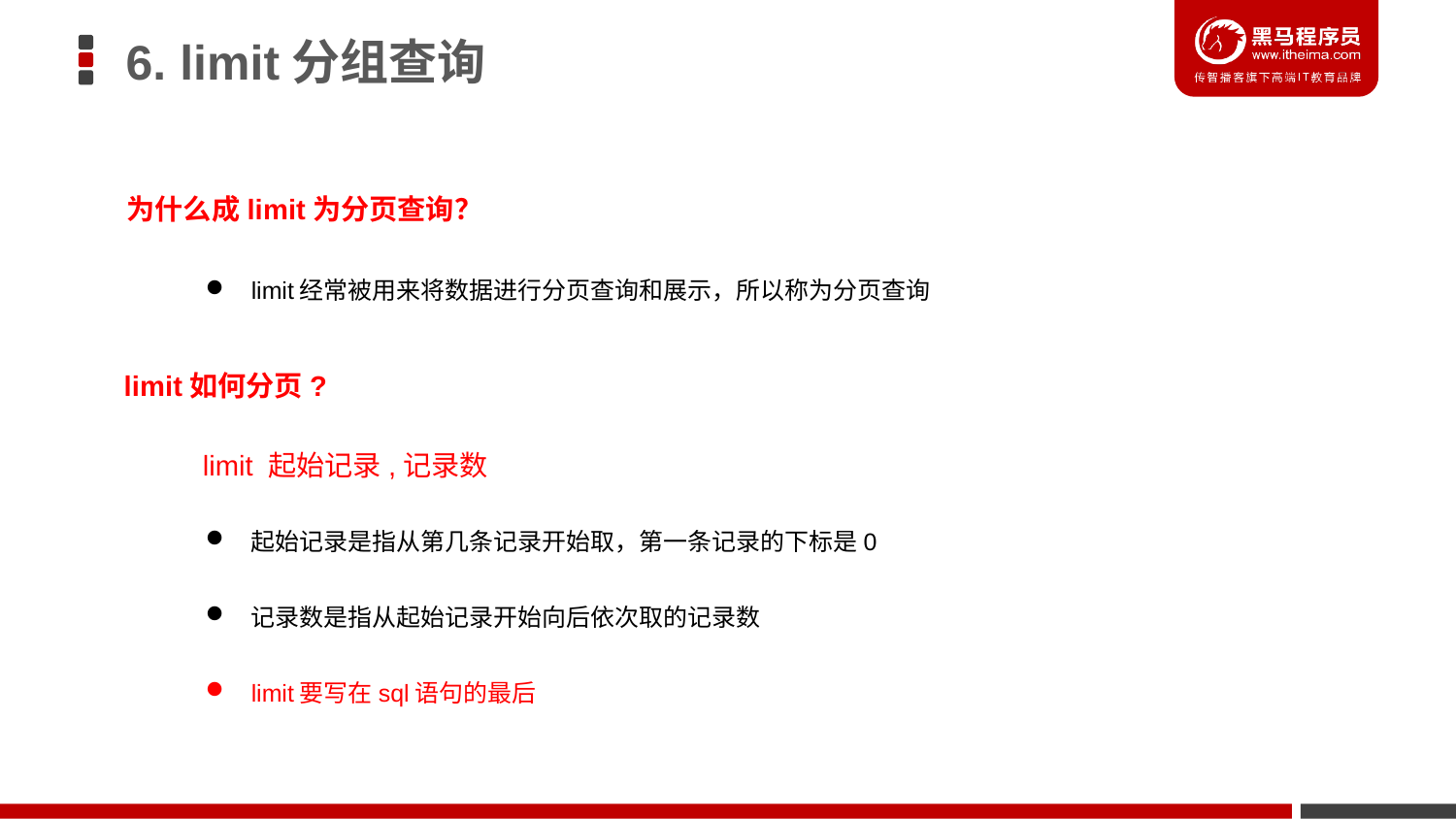

6. limit分组查询
为什么成limit为分页查询？
limit经常被用来将数据进行分页查询和展示，所以称为分页查询
 limit如何分页?
limit 起始记录,记录数
起始记录是指从第几条记录开始取，第一条记录的下标是0

记录数是指从起始记录开始向后依次取的记录数

limit要写在sql语句的最后